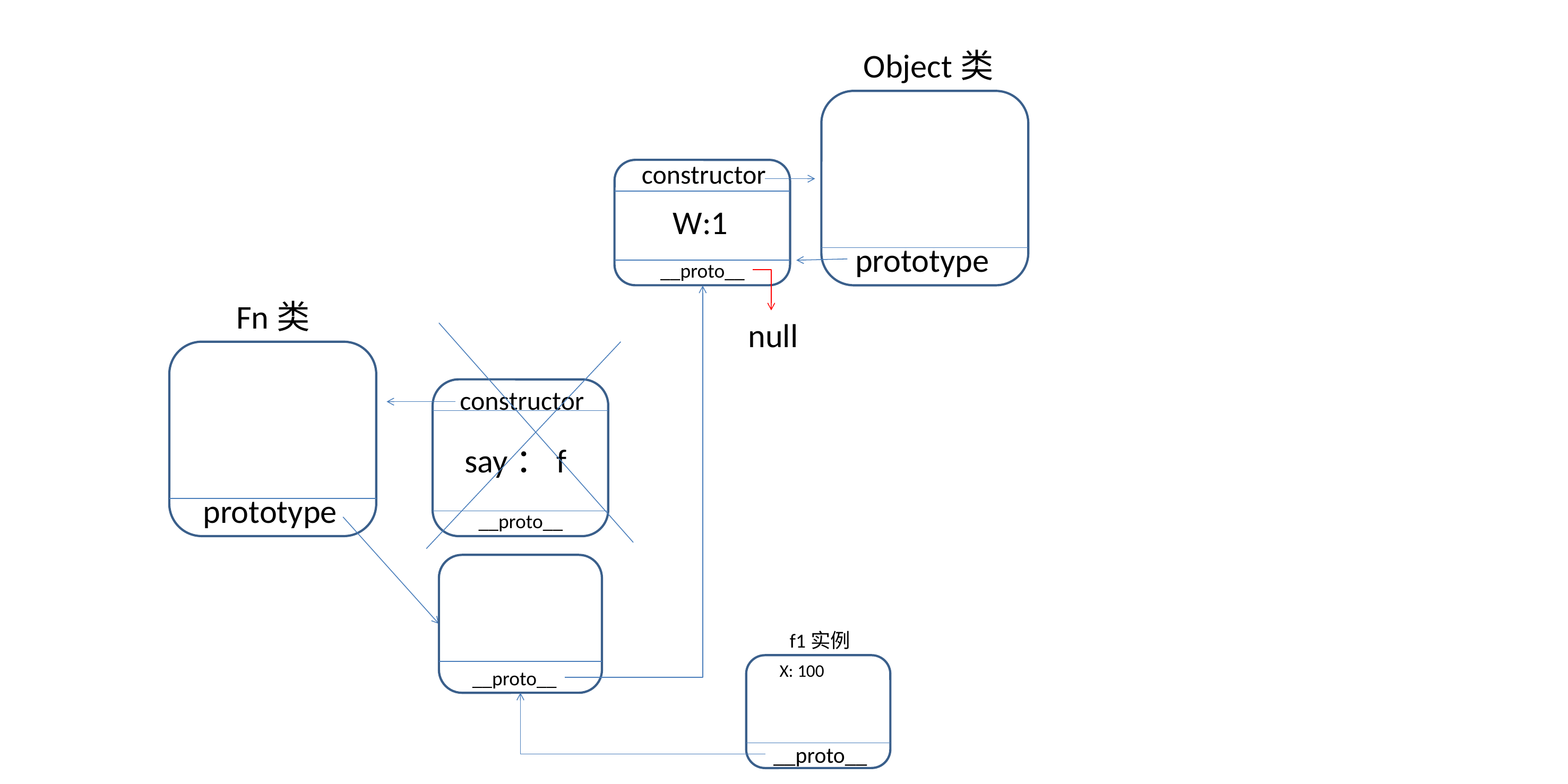

Object类

constructor

W:1
prototype
__proto__
Fn类
null

constructor
say：f
prototype
__proto__

f1实例

X: 100
__proto__
__proto__